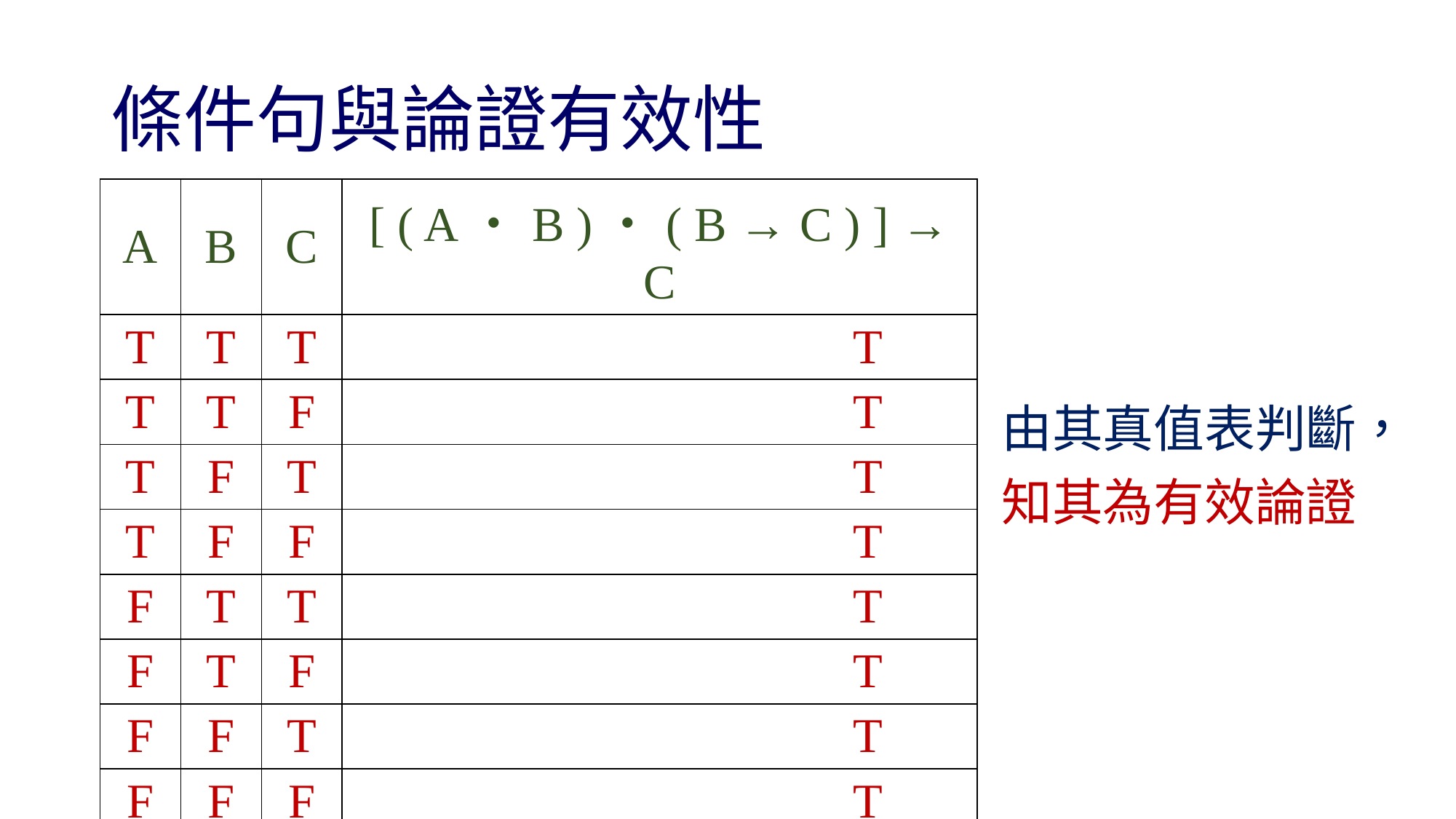

# 條件句與論證有效性
| A | B | C | [ ( A・B )・( B → C ) ] → C |
| --- | --- | --- | --- |
| T | T | T | T |
| T | T | F | T |
| T | F | T | T |
| T | F | F | T |
| F | T | T | T |
| F | T | F | T |
| F | F | T | T |
| F | F | F | T |
由其真值表判斷，知其為有效論證